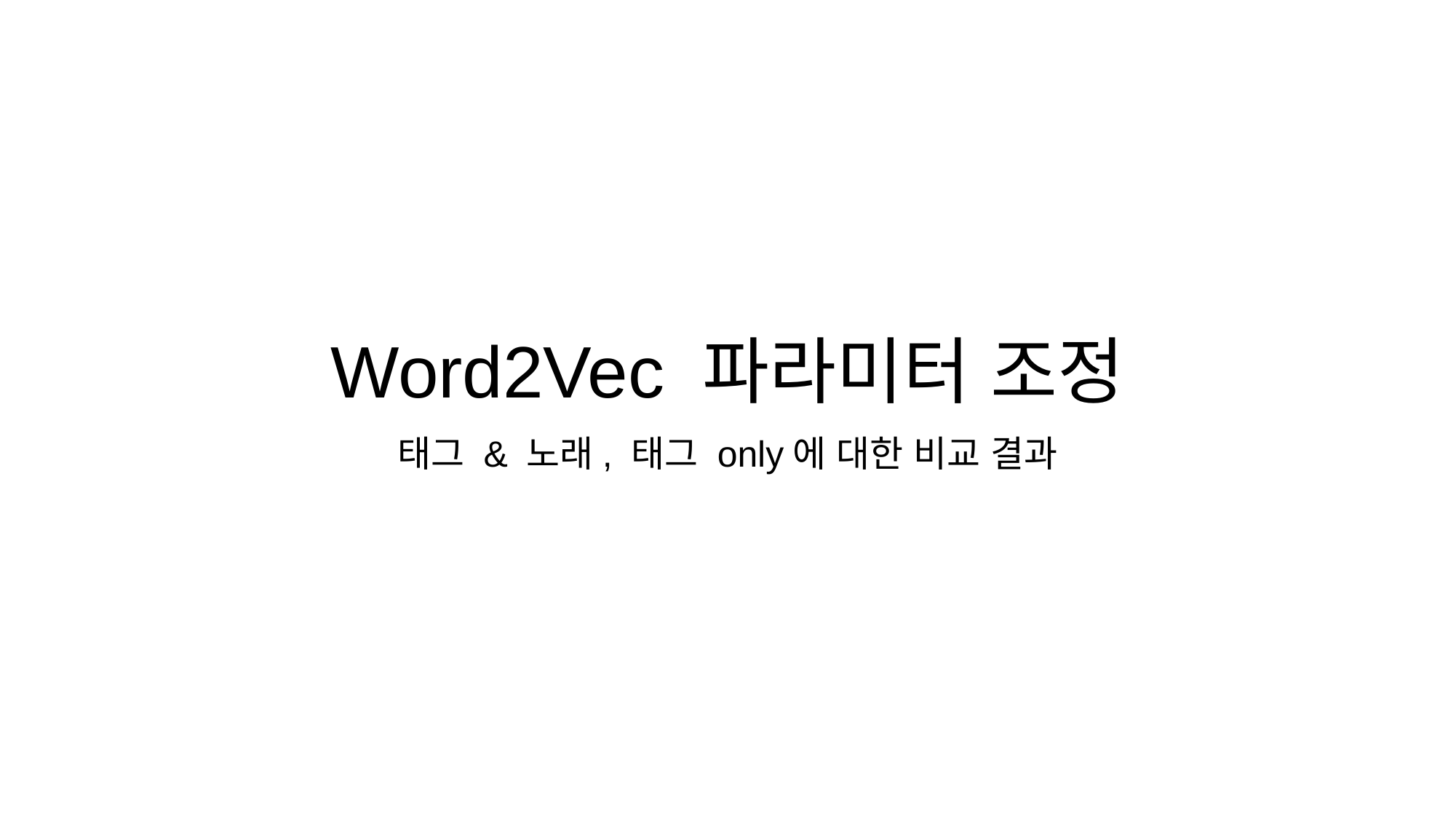

# Word2Vec 파라미터 조정
태그 & 노래, 태그 only에 대한 비교 결과